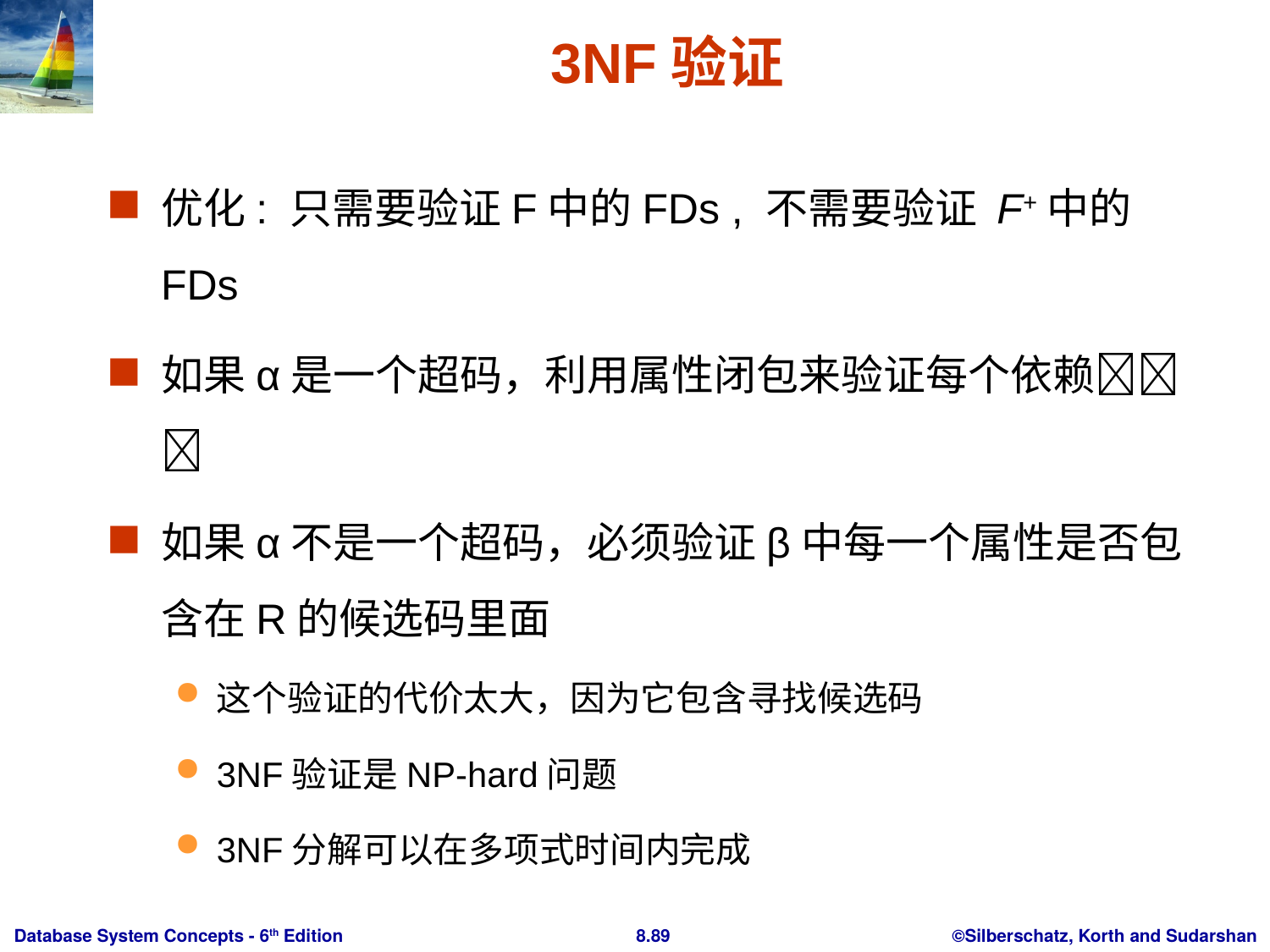

# 3NF验证
优化: 只需要验证F中的FDs , 不需要验证 F+中的FDs
如果α是一个超码，利用属性闭包来验证每个依赖α→β
如果α不是一个超码，必须验证β中每一个属性是否包含在R的候选码里面
这个验证的代价太大，因为它包含寻找候选码
3NF验证是NP-hard问题
3NF分解可以在多项式时间内完成